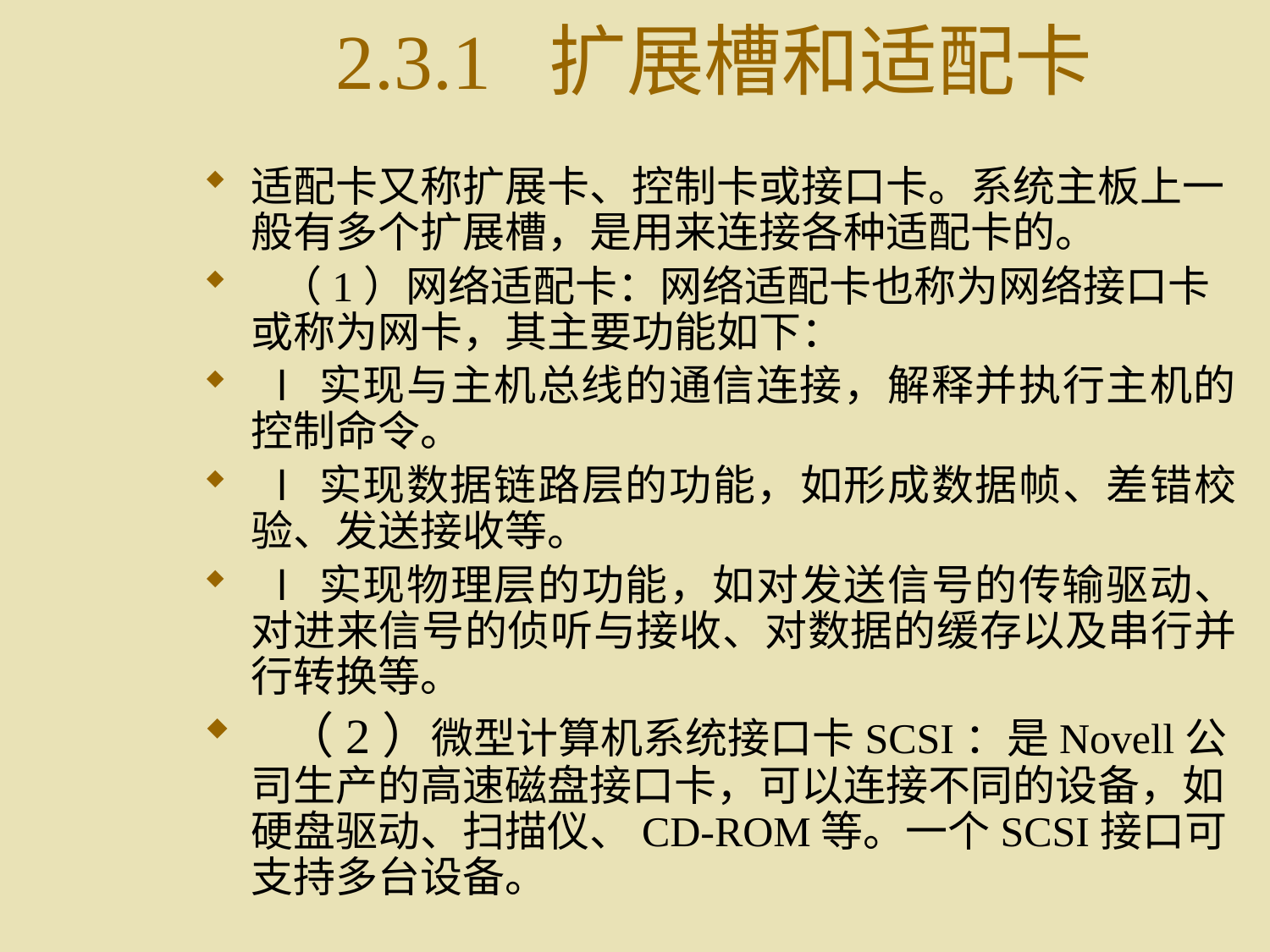

# 2.3.1  扩展槽和适配卡
适配卡又称扩展卡、控制卡或接口卡。系统主板上一般有多个扩展槽，是用来连接各种适配卡的。
  （1）网络适配卡：网络适配卡也称为网络接口卡或称为网卡，其主要功能如下：
  l  实现与主机总线的通信连接，解释并执行主机的控制命令。
  l  实现数据链路层的功能，如形成数据帧、差错校验、发送接收等。
  l  实现物理层的功能，如对发送信号的传输驱动、对进来信号的侦听与接收、对数据的缓存以及串行并行转换等。
  （2）微型计算机系统接口卡SCSI：是Novell公司生产的高速磁盘接口卡，可以连接不同的设备，如硬盘驱动、扫描仪、CD-ROM等。一个SCSI接口可支持多台设备。